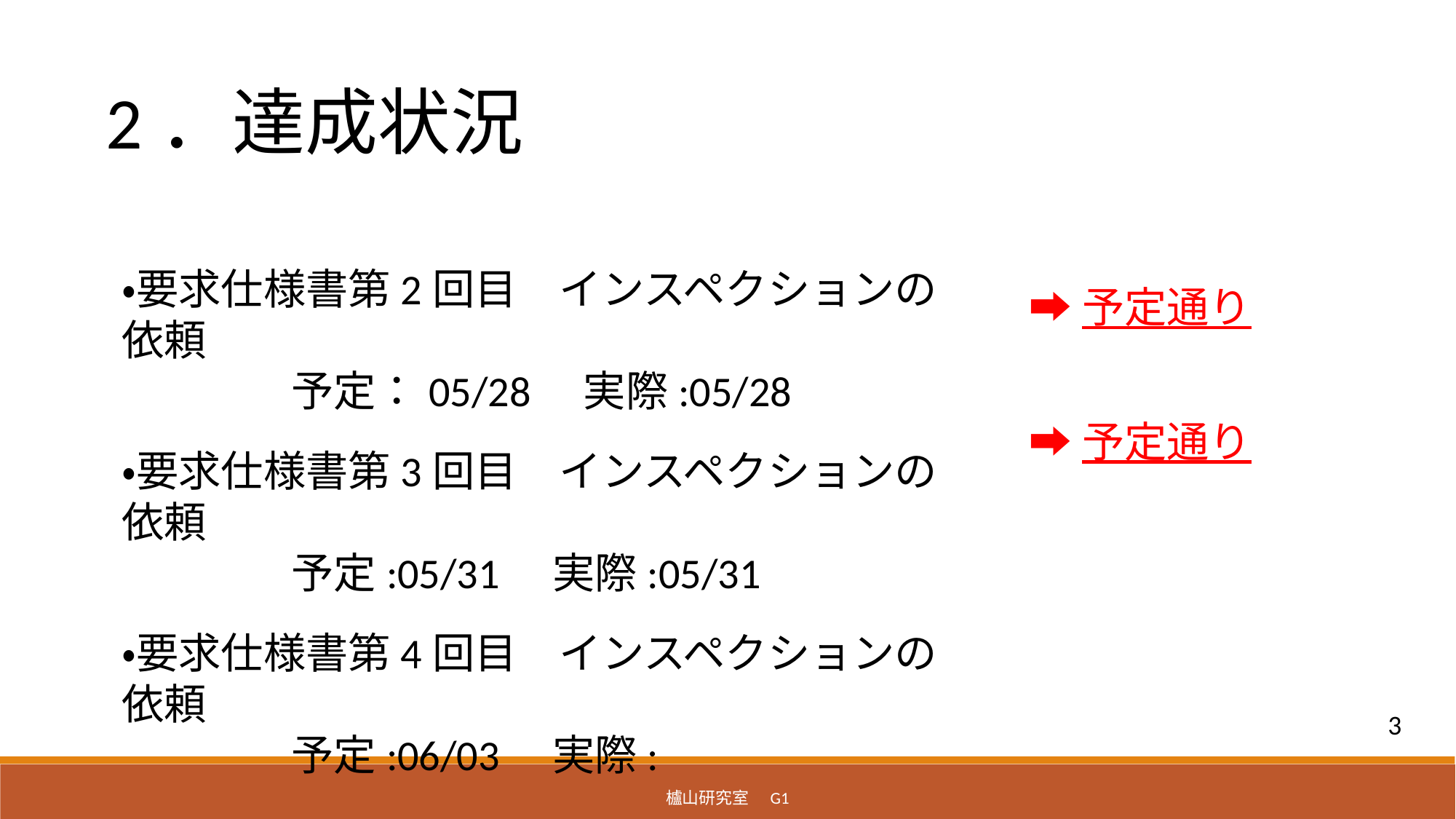

2．達成状況
・要求仕様書第2回目　インスペクションの依頼
　　　　予定：05/28　実際:05/28

・要求仕様書第3回目　インスペクションの依頼
　　　　予定:05/31　実際:05/31

・要求仕様書第4回目　インスペクションの依頼
　　　　予定:06/03　実際:
➡予定通り
➡予定通り
3
櫨山研究室　G1